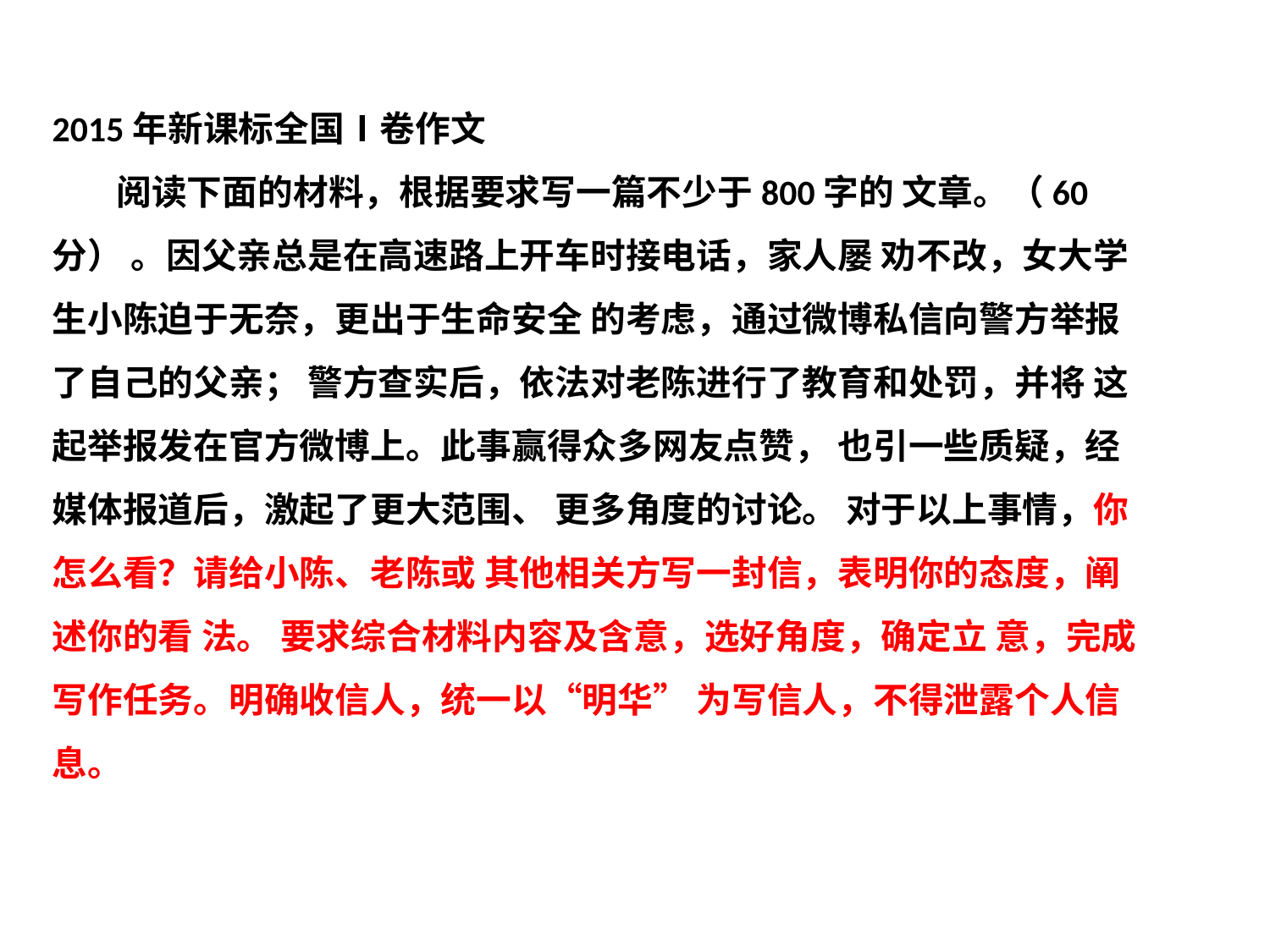

2015年新课标全国Ⅰ卷作文
        阅读下面的材料，根据要求写一篇不少于800字的 文章。（60分） 。因父亲总是在高速路上开车时接电话，家人屡 劝不改，女大学生小陈迫于无奈，更出于生命安全 的考虑，通过微博私信向警方举报了自己的父亲； 警方查实后，依法对老陈进行了教育和处罚，并将 这起举报发在官方微博上。此事赢得众多网友点赞， 也引一些质疑，经媒体报道后，激起了更大范围、 更多角度的讨论。 对于以上事情，你怎么看？请给小陈、老陈或 其他相关方写一封信，表明你的态度，阐述你的看 法。 要求综合材料内容及含意，选好角度，确定立 意，完成写作任务。明确收信人，统一以“明华” 为写信人，不得泄露个人信息。